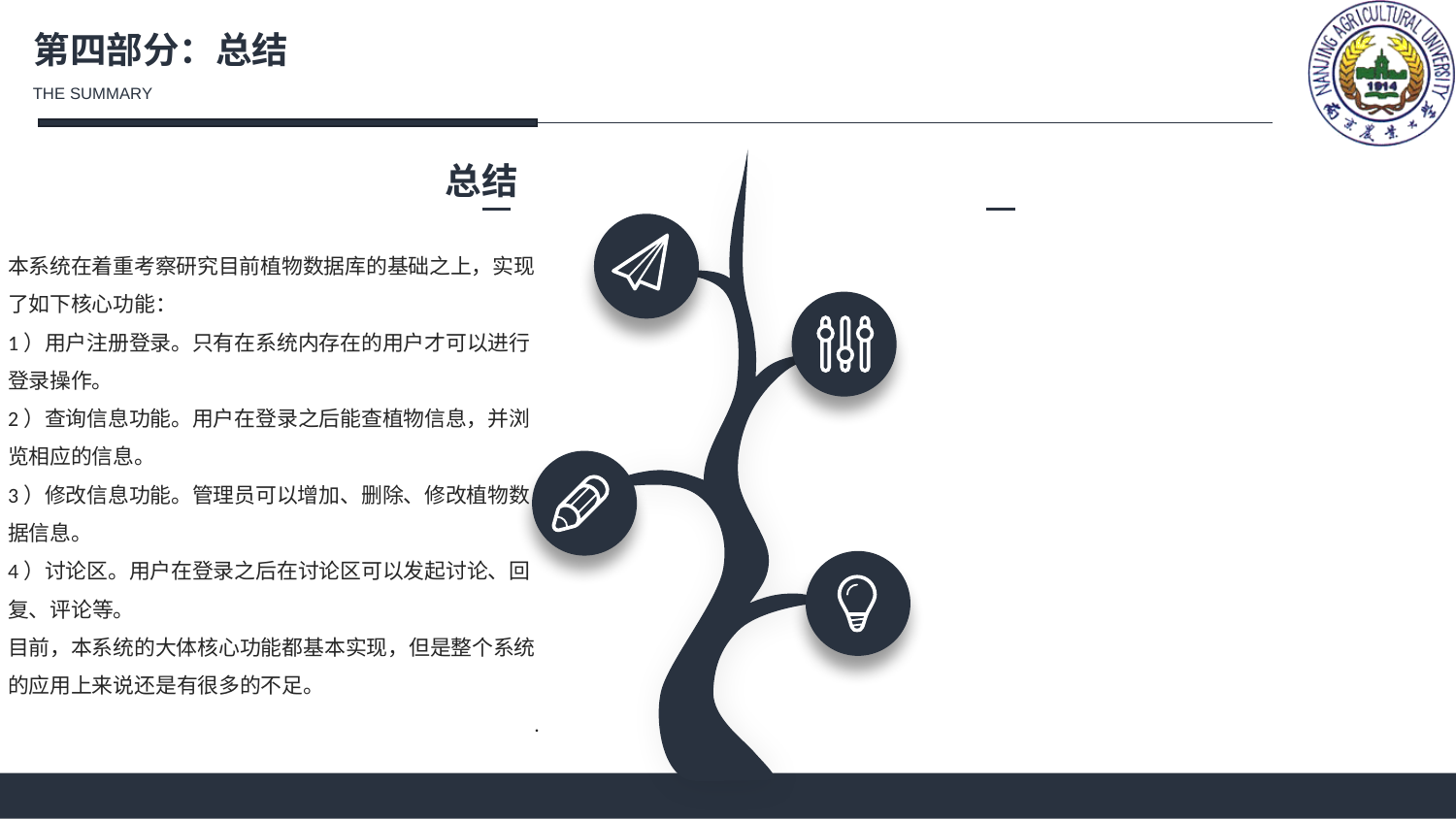

第四部分：总结
THE SUMMARY

总结

本系统在着重考察研究目前植物数据库的基础之上，实现了如下核心功能：
1）用户注册登录。只有在系统内存在的用户才可以进行登录操作。
2）查询信息功能。用户在登录之后能查植物信息，并浏览相应的信息。
3）修改信息功能。管理员可以增加、删除、修改植物数据信息。
4）讨论区。用户在登录之后在讨论区可以发起讨论、回复、评论等。
目前，本系统的大体核心功能都基本实现，但是整个系统的应用上来说还是有很多的不足。
.